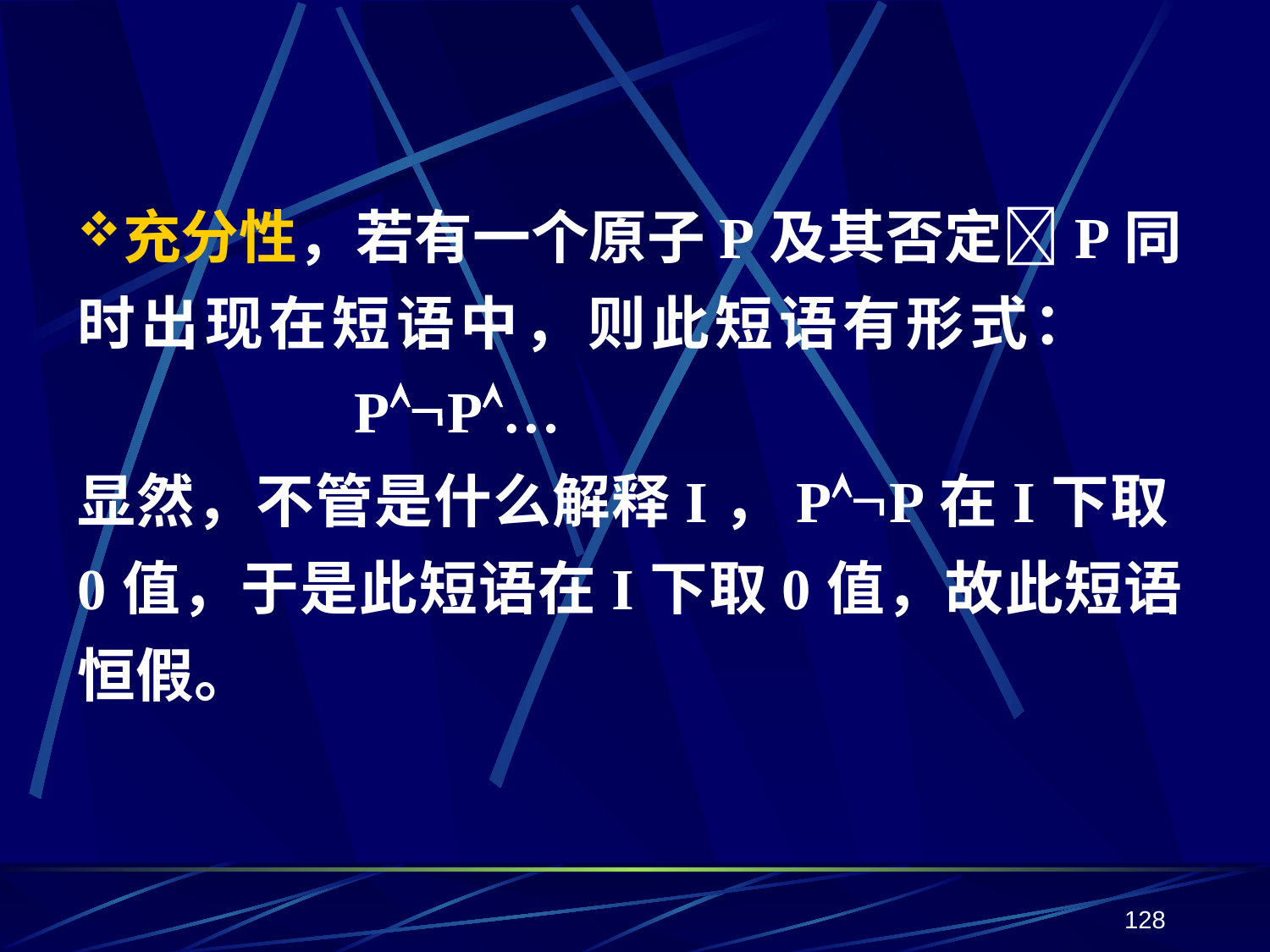

#
充分性，若有一个原子P及其否定¬P同时出现在短语中，则此短语有形式：			P∧¬P∧…
显然，不管是什么解释I，P∧¬P在I下取0值，于是此短语在I下取0值，故此短语恒假。

128